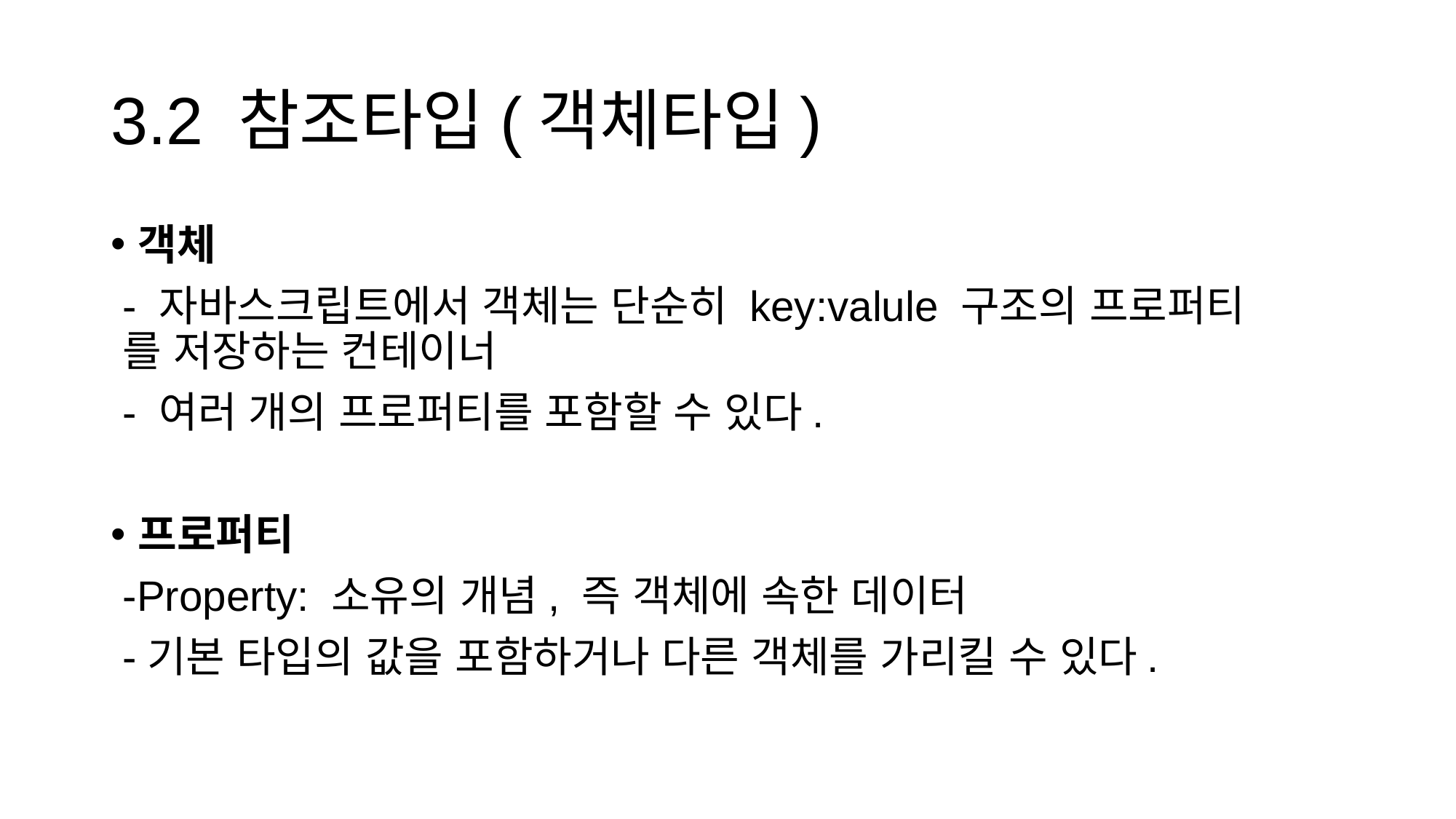

# 3.2 참조타입(객체타입)
객체
 - 자바스크립트에서 객체는 단순히 key:valule 구조의 프로퍼티          를 저장하는 컨테이너
 - 여러 개의 프로퍼티를 포함할 수 있다.

프로퍼티
 -Property: 소유의 개념, 즉 객체에 속한 데이터
 -기본 타입의 값을 포함하거나 다른 객체를 가리킬 수 있다.